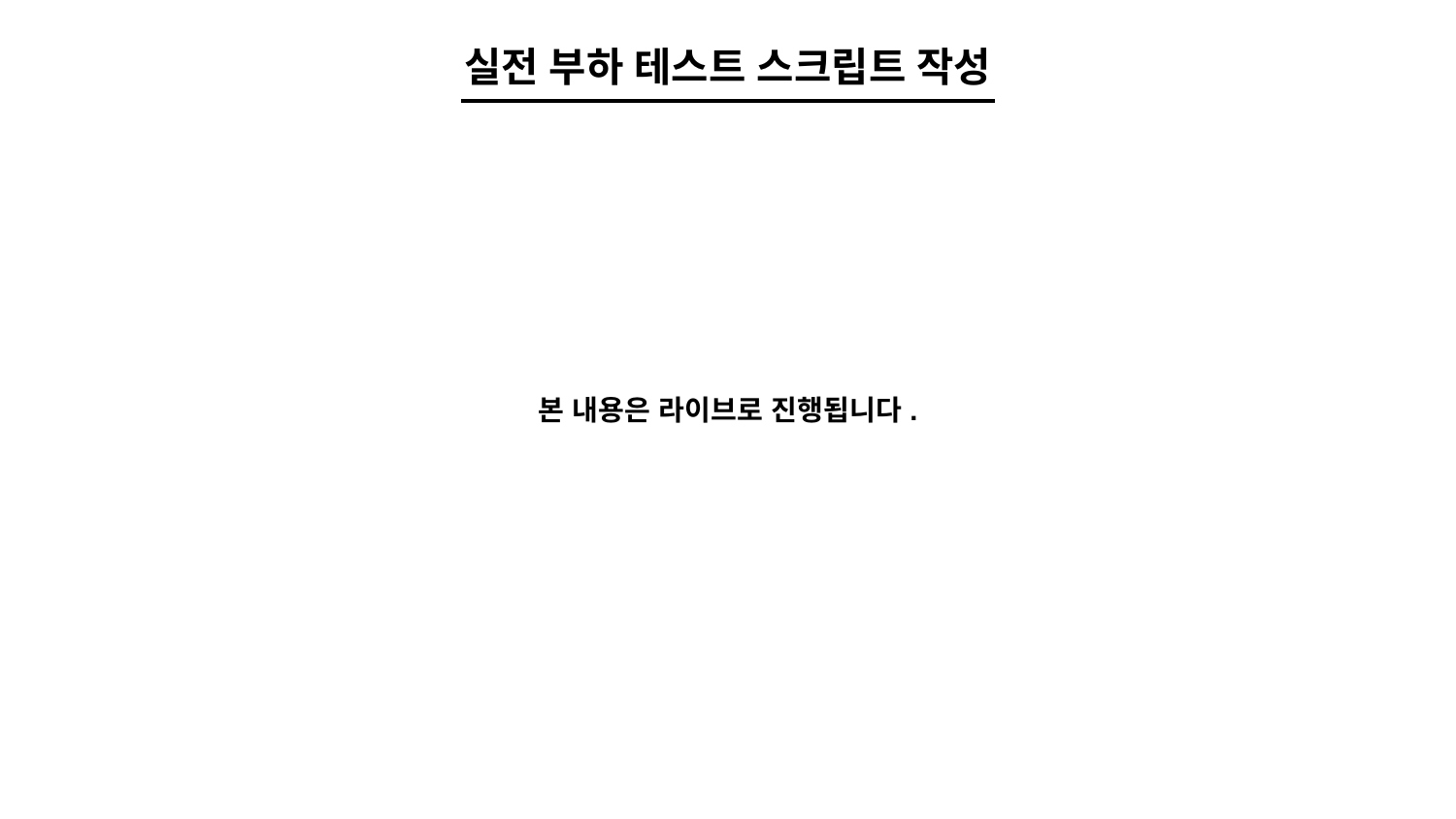

실전 부하 테스트 스크립트 작성
본 내용은 라이브로 진행됩니다.